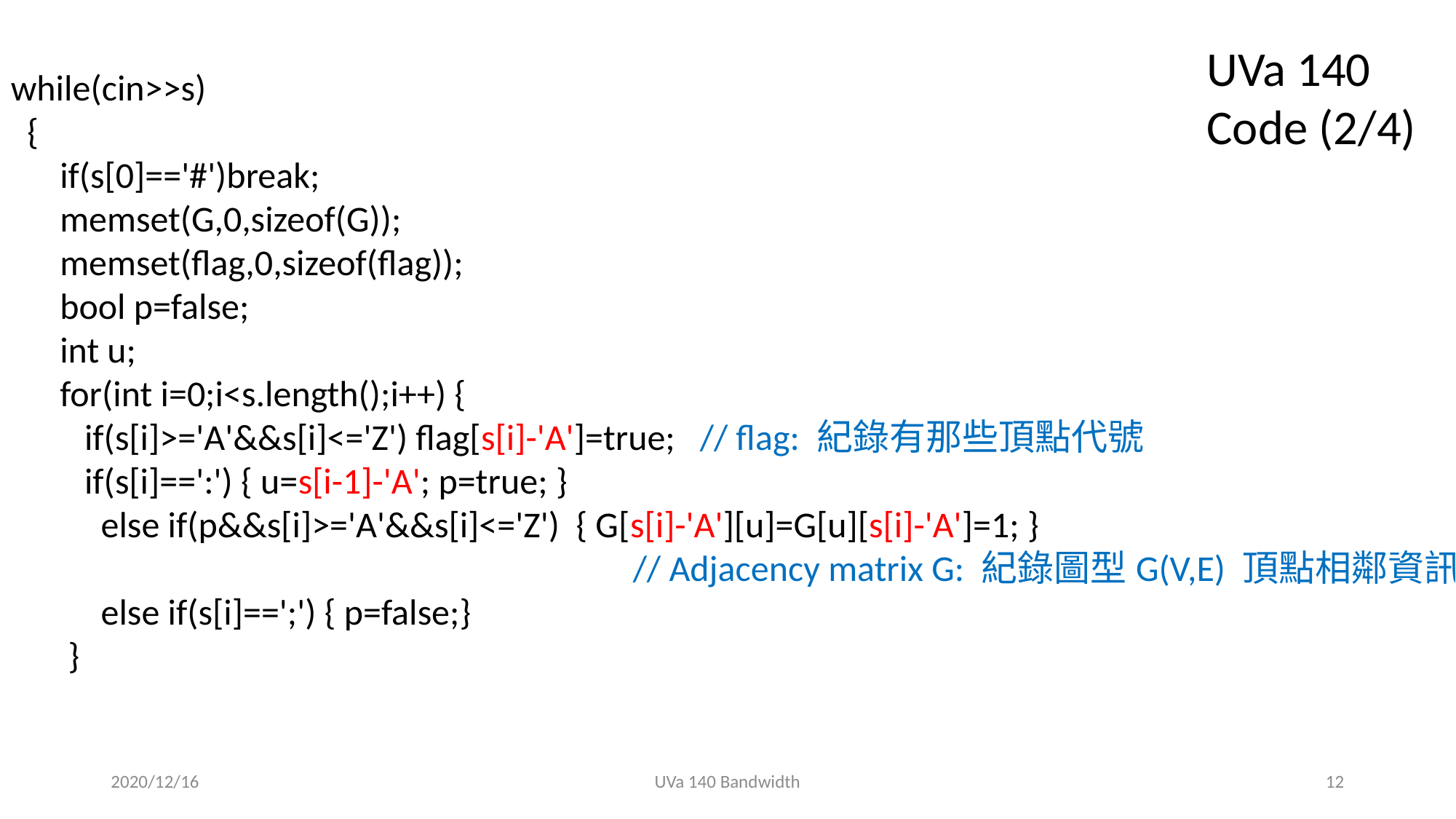

UVa 140 Code (2/4)
while(cin>>s)
  {
      if(s[0]=='#')break;
      memset(G,0,sizeof(G));
      memset(flag,0,sizeof(flag));
      bool p=false;
      int u;
      for(int i=0;i<s.length();i++) {
         if(s[i]>='A'&&s[i]<='Z') flag[s[i]-'A']=true;   // flag: 紀錄有那些頂點代號
         if(s[i]==':') { u=s[i-1]-'A'; p=true; }
           else if(p&&s[i]>='A'&&s[i]<='Z')  { G[s[i]-'A'][u]=G[u][s[i]-'A']=1; }
                                                                            // Adjacency matrix G: 紀錄圖型G(V,E) 頂點相鄰資訊
           else if(s[i]==';') { p=false;}
       }
2020/12/16
UVa 140 Bandwidth
12